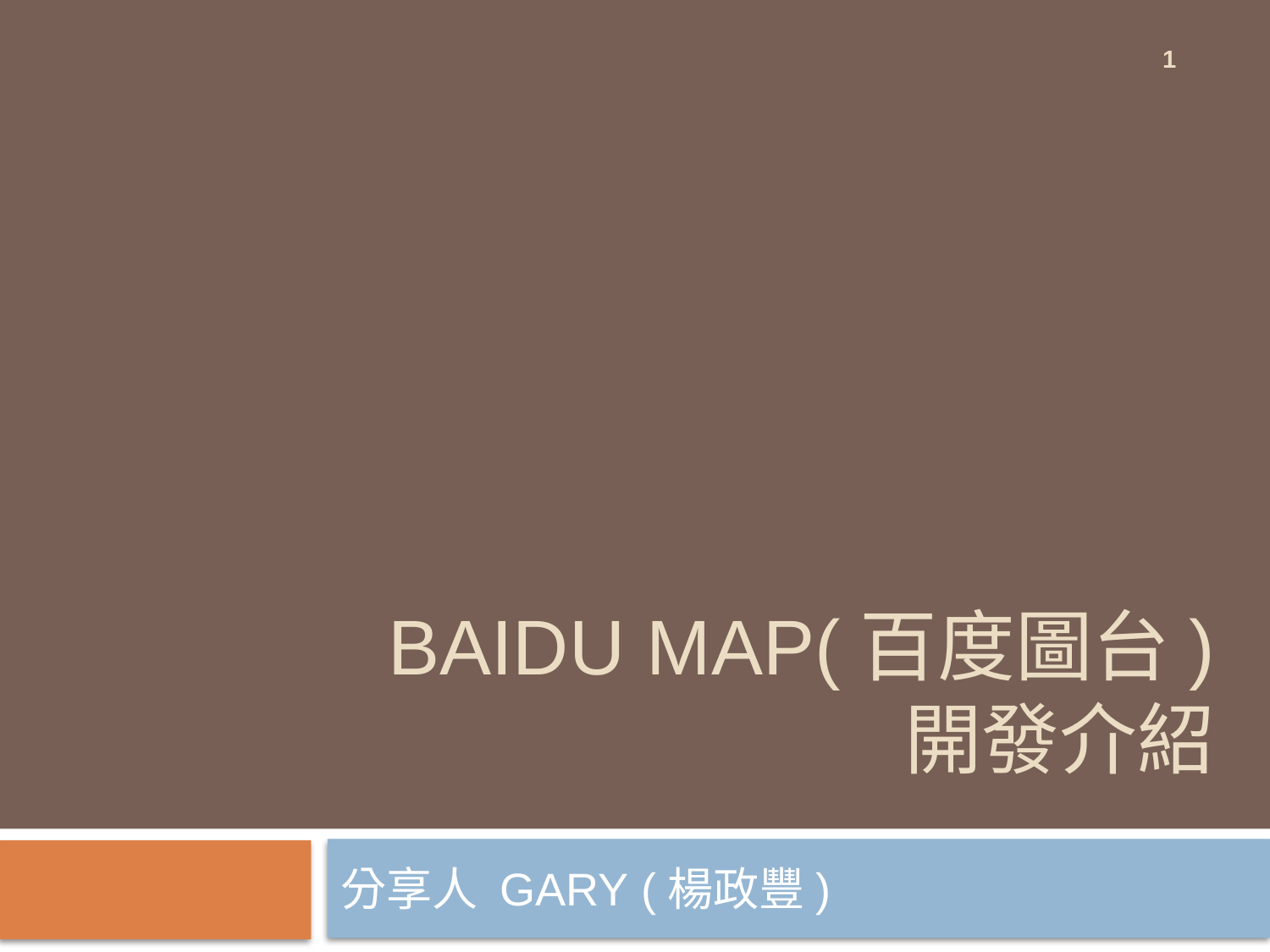

1
# baidu Map(百度圖台) 開發介紹
分享人 GARY (楊政豐)